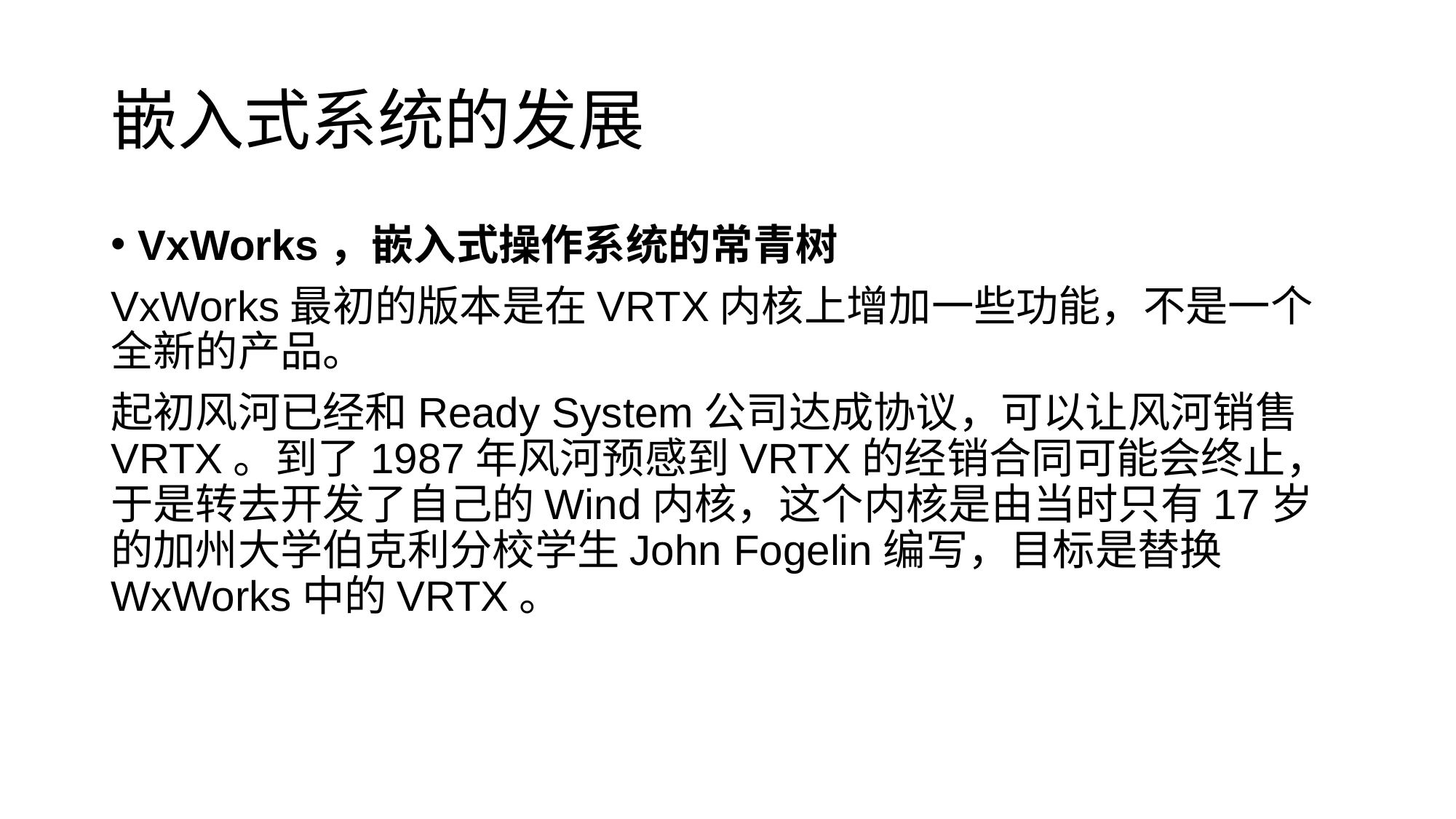

# 嵌入式系统的发展
VxWorks，嵌入式操作系统的常青树
VxWorks最初的版本是在VRTX内核上增加一些功能，不是一个全新的产品。
起初风河已经和Ready System公司达成协议，可以让风河销售VRTX。到了1987年风河预感到VRTX的经销合同可能会终止，于是转去开发了自己的Wind内核，这个内核是由当时只有17岁的加州大学伯克利分校学生John Fogelin编写，目标是替换WxWorks中的VRTX。